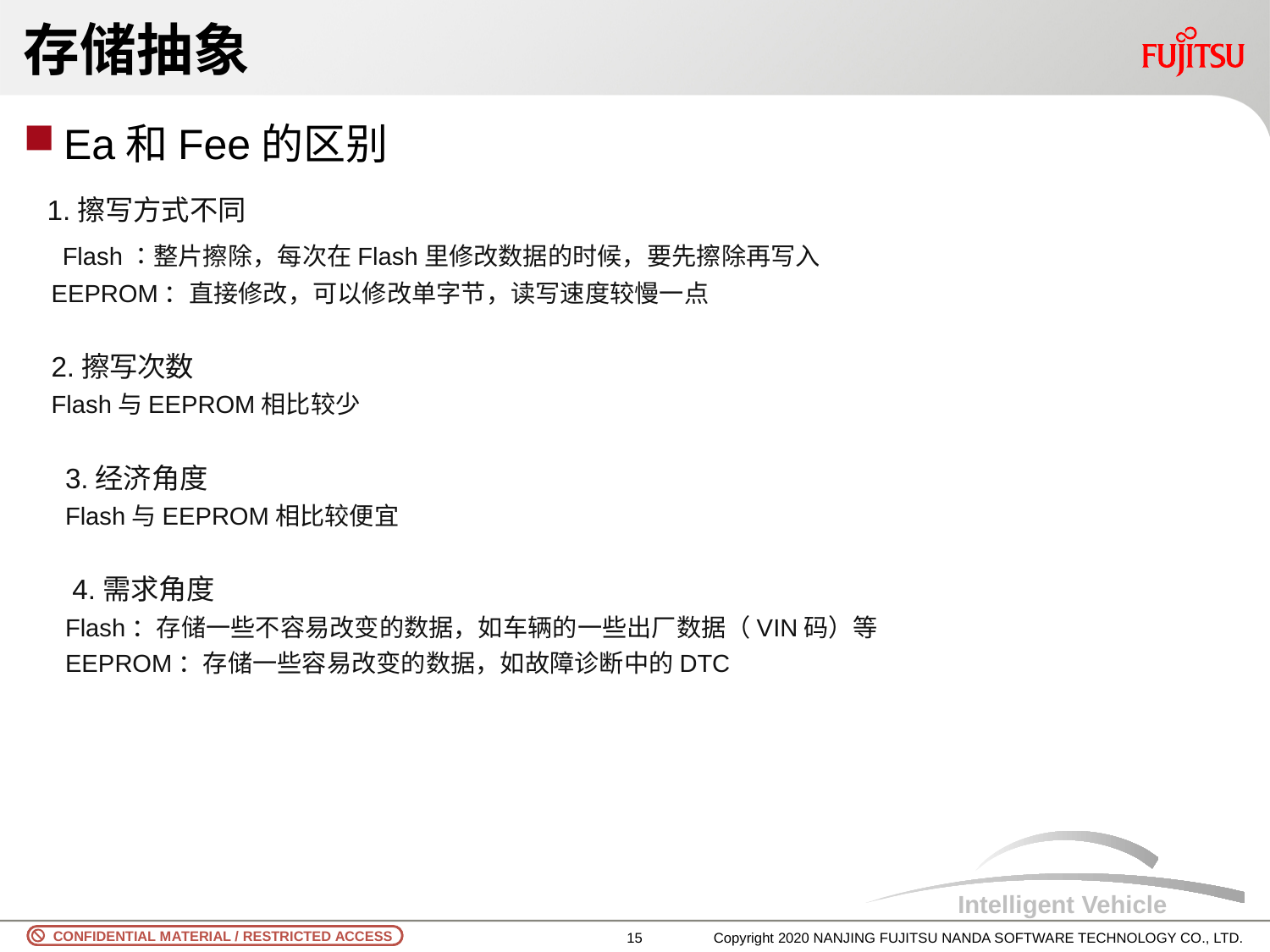

# 存储抽象
Ea和Fee的区别
  1.擦写方式不同
     Flash：整片擦除，每次在Flash里修改数据的时候，要先擦除再写入
    EEPROM：直接修改，可以修改单字节，读写速度较慢一点

    2.擦写次数
    Flash与EEPROM相比较少

      3.经济角度
      Flash与EEPROM相比较便宜

       4.需求角度
      Flash：存储一些不容易改变的数据，如车辆的一些出厂数据（VIN码）等
      EEPROM：存储一些容易改变的数据，如故障诊断中的DTC

15
Copyright 2020 NANJING FUJITSU NANDA SOFTWARE TECHNOLOGY CO., LTD.